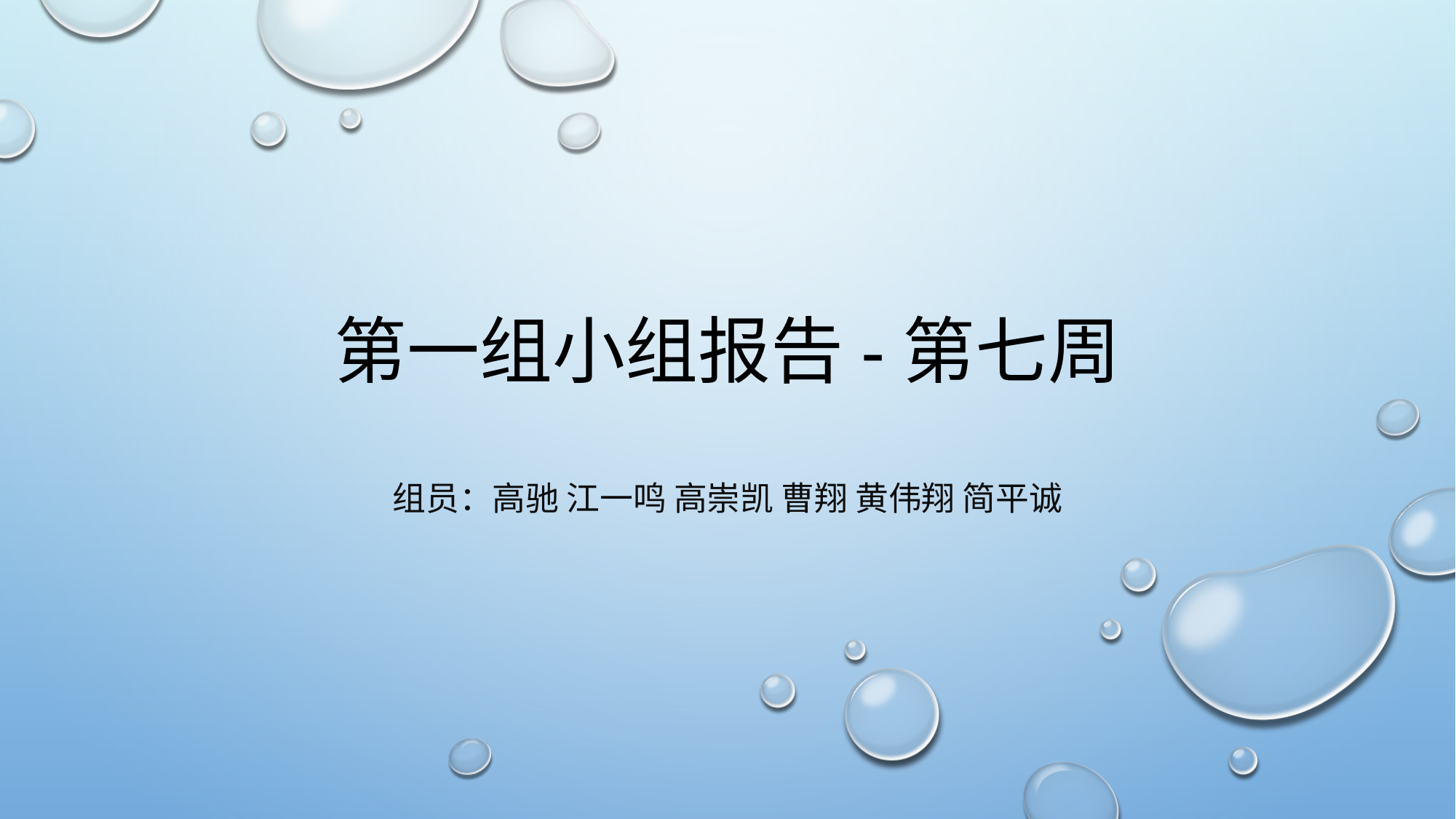

# 第一组小组报告-第七周
组员：高驰 江一鸣 高崇凯 曹翔 黄伟翔 简平诚